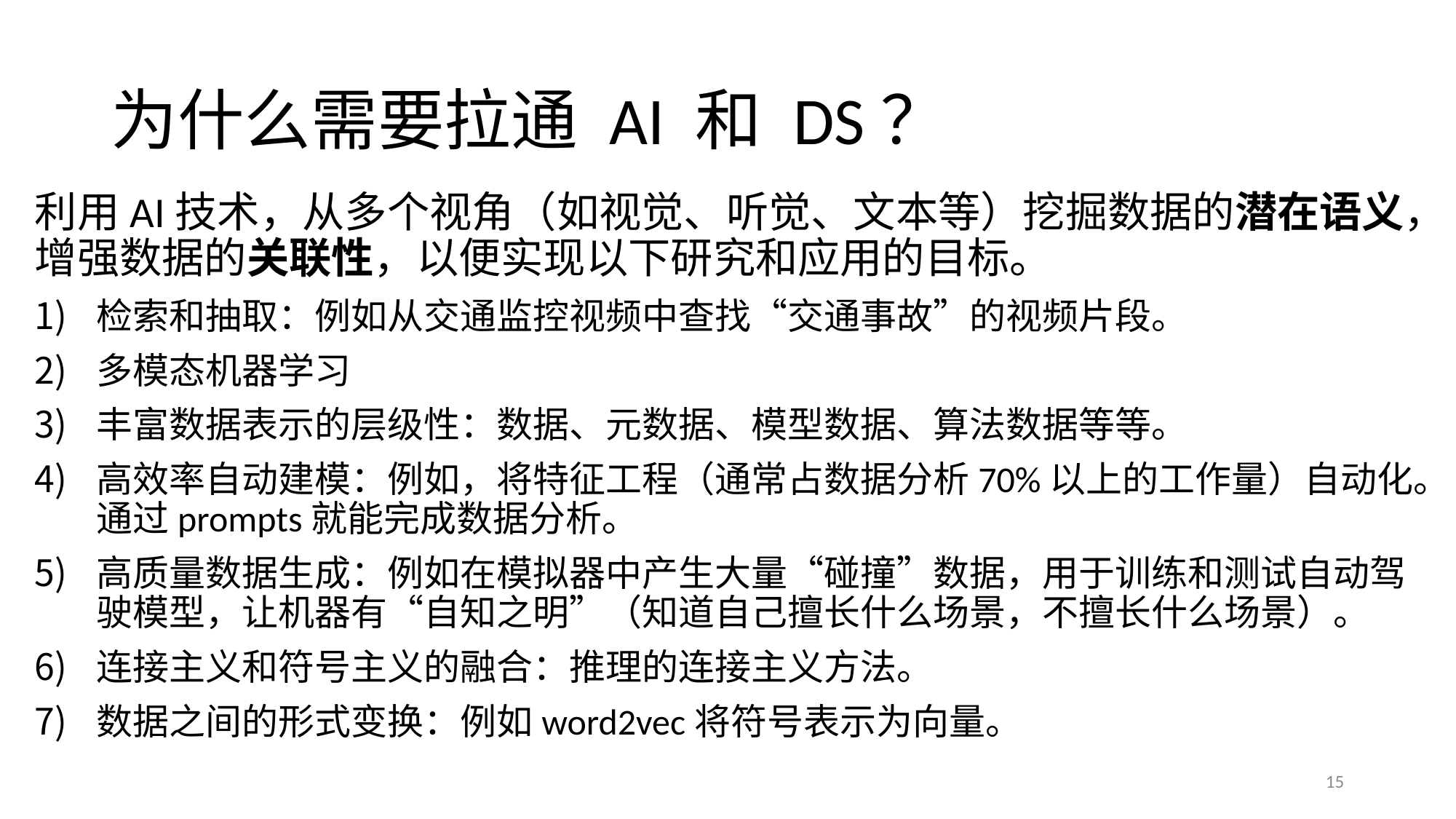

# 为什么需要拉通 AI 和 DS？
利用AI技术，从多个视角（如视觉、听觉、文本等）挖掘数据的潜在语义，增强数据的关联性，以便实现以下研究和应用的目标。
检索和抽取：例如从交通监控视频中查找“交通事故”的视频片段。
多模态机器学习
丰富数据表示的层级性：数据、元数据、模型数据、算法数据等等。
高效率自动建模：例如，将特征工程（通常占数据分析70%以上的工作量）自动化。通过prompts就能完成数据分析。
高质量数据生成：例如在模拟器中产生大量“碰撞”数据，用于训练和测试自动驾驶模型，让机器有“自知之明”（知道自己擅长什么场景，不擅长什么场景）。
连接主义和符号主义的融合：推理的连接主义方法。
数据之间的形式变换：例如word2vec将符号表示为向量。
15